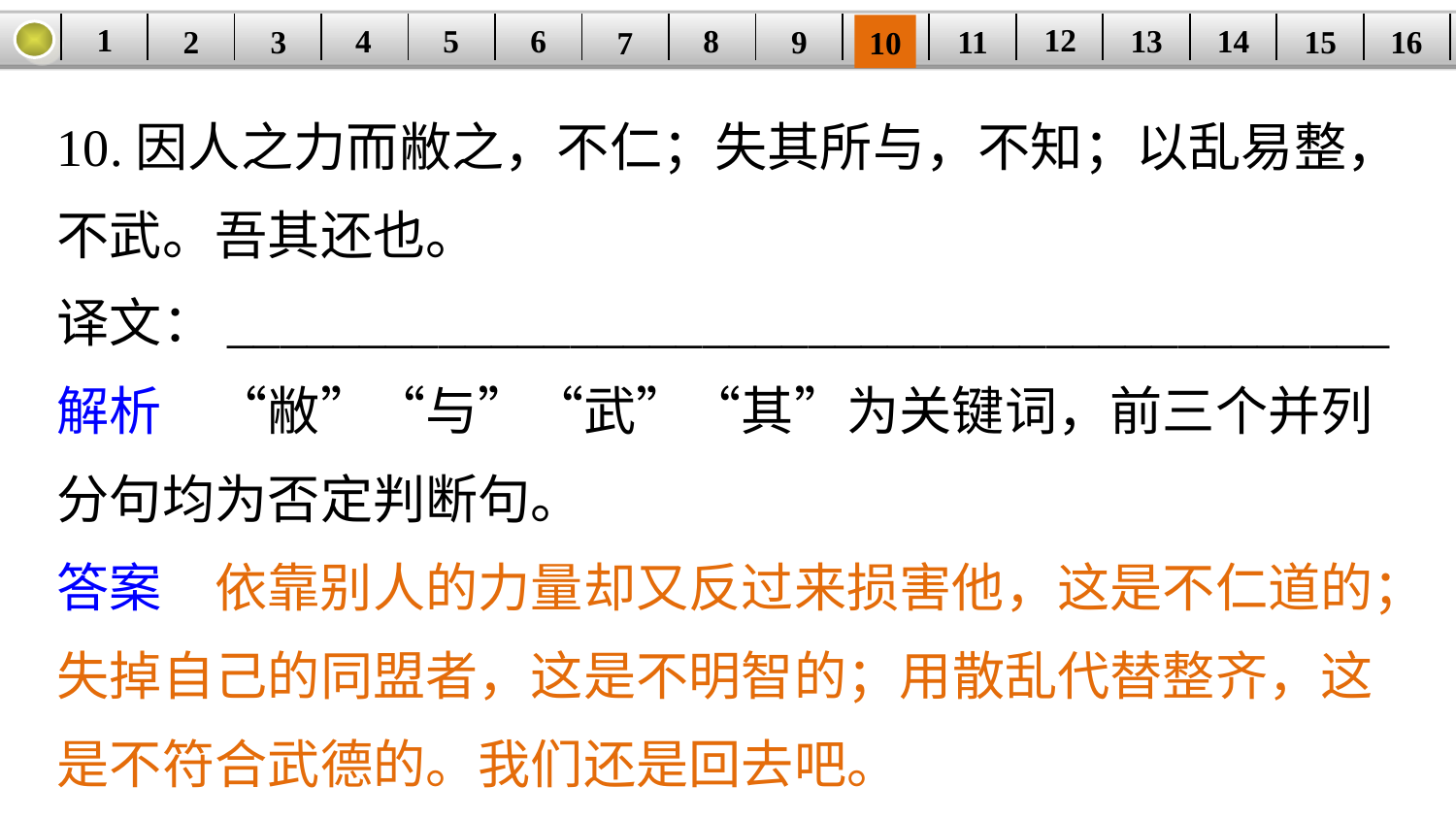

1
12
6
14
8
5
|  |  |  |  |  |  |  |  |  |  |  |  |  |  |  |  |
| --- | --- | --- | --- | --- | --- | --- | --- | --- | --- | --- | --- | --- | --- | --- | --- |
13
4
15
2
9
3
11
16
10
7

10.因人之力而敝之，不仁；失其所与，不知；以乱易整，不武。吾其还也。
译文：____________________________________________
解析　“敝”“与”“武”“其”为关键词，前三个并列分句均为否定判断句。
答案　依靠别人的力量却又反过来损害他，这是不仁道的；失掉自己的同盟者，这是不明智的；用散乱代替整齐，这是不符合武德的。我们还是回去吧。